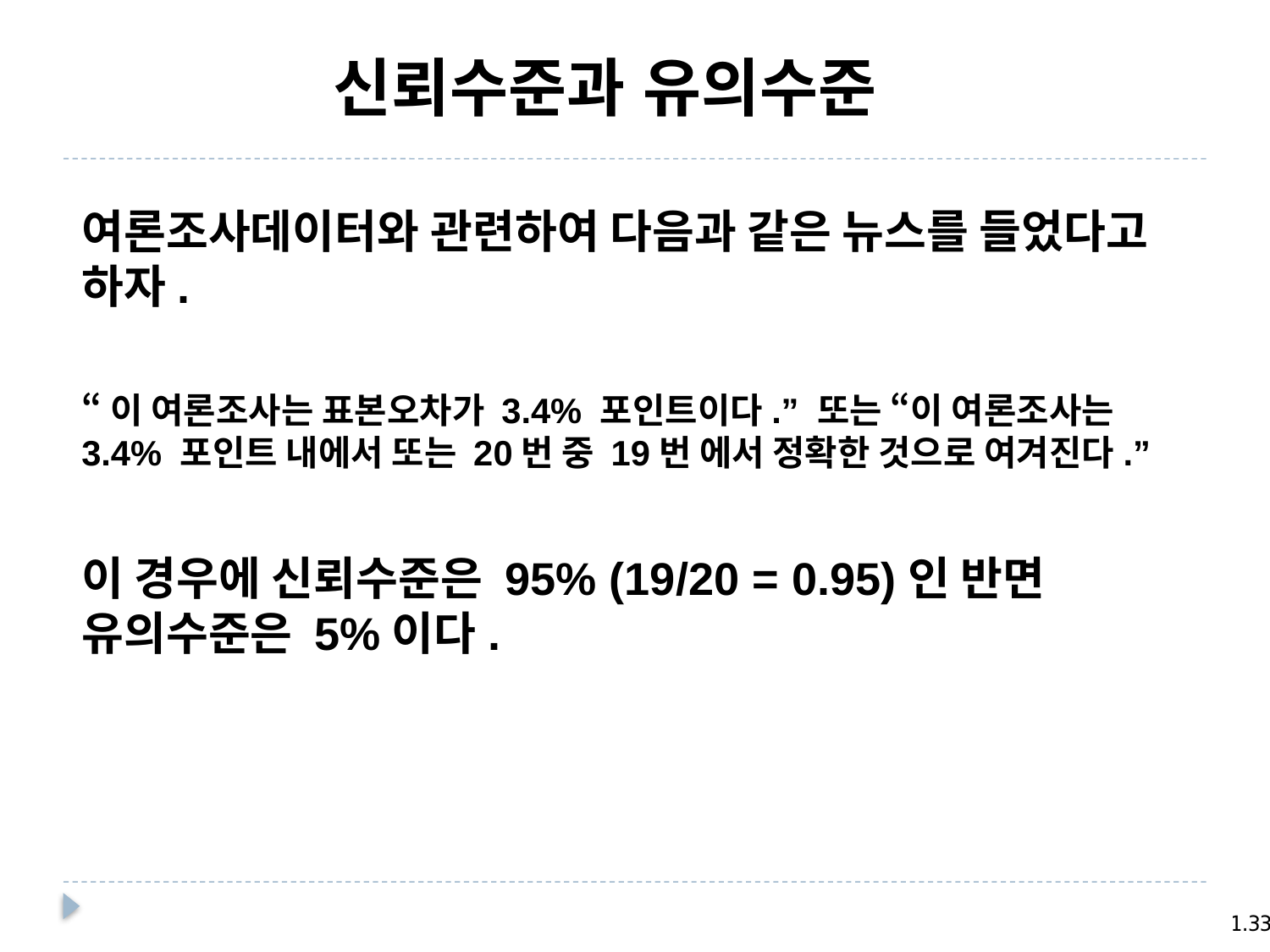

신뢰수준과 유의수준
여론조사데이터와 관련하여 다음과 같은 뉴스를 들었다고 하자.

“이 여론조사는 표본오차가 3.4% 포인트이다.” 또는 “이 여론조사는 3.4% 포인트 내에서 또는 20번 중 19번 에서 정확한 것으로 여겨진다.”

이 경우에 신뢰수준은 95% (19/20 = 0.95)인 반면 유의수준은 5%이다.
1.33